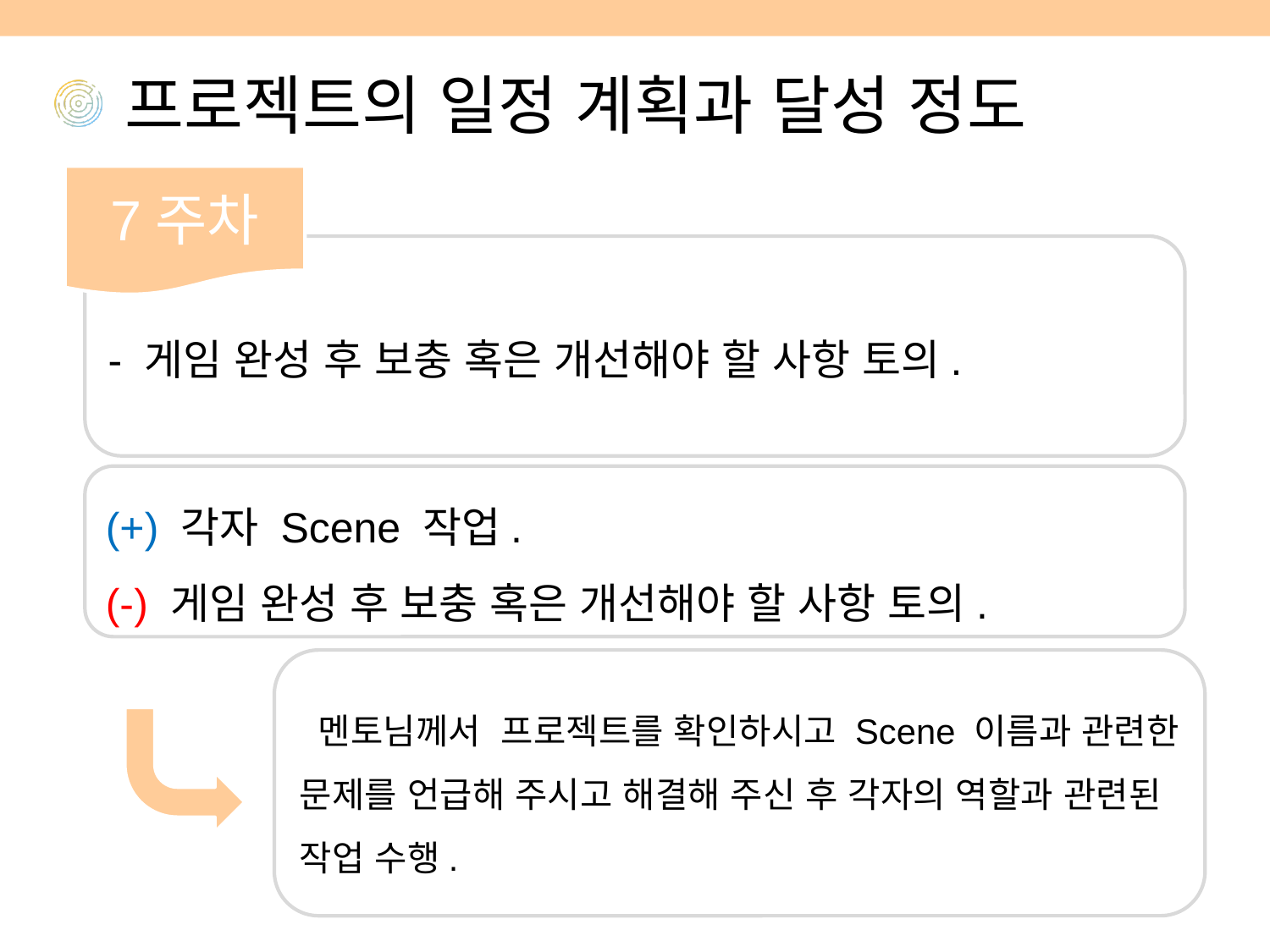

# 프로젝트의 일정 계획과 달성 정도
7주차
- 게임 완성 후 보충 혹은 개선해야 할 사항 토의.
(+) 각자 Scene 작업.
(-) 게임 완성 후 보충 혹은 개선해야 할 사항 토의.
 멘토님께서  프로젝트를 확인하시고 Scene 이름과 관련한 문제를 언급해 주시고 해결해 주신 후 각자의 역할과 관련된 작업 수행.